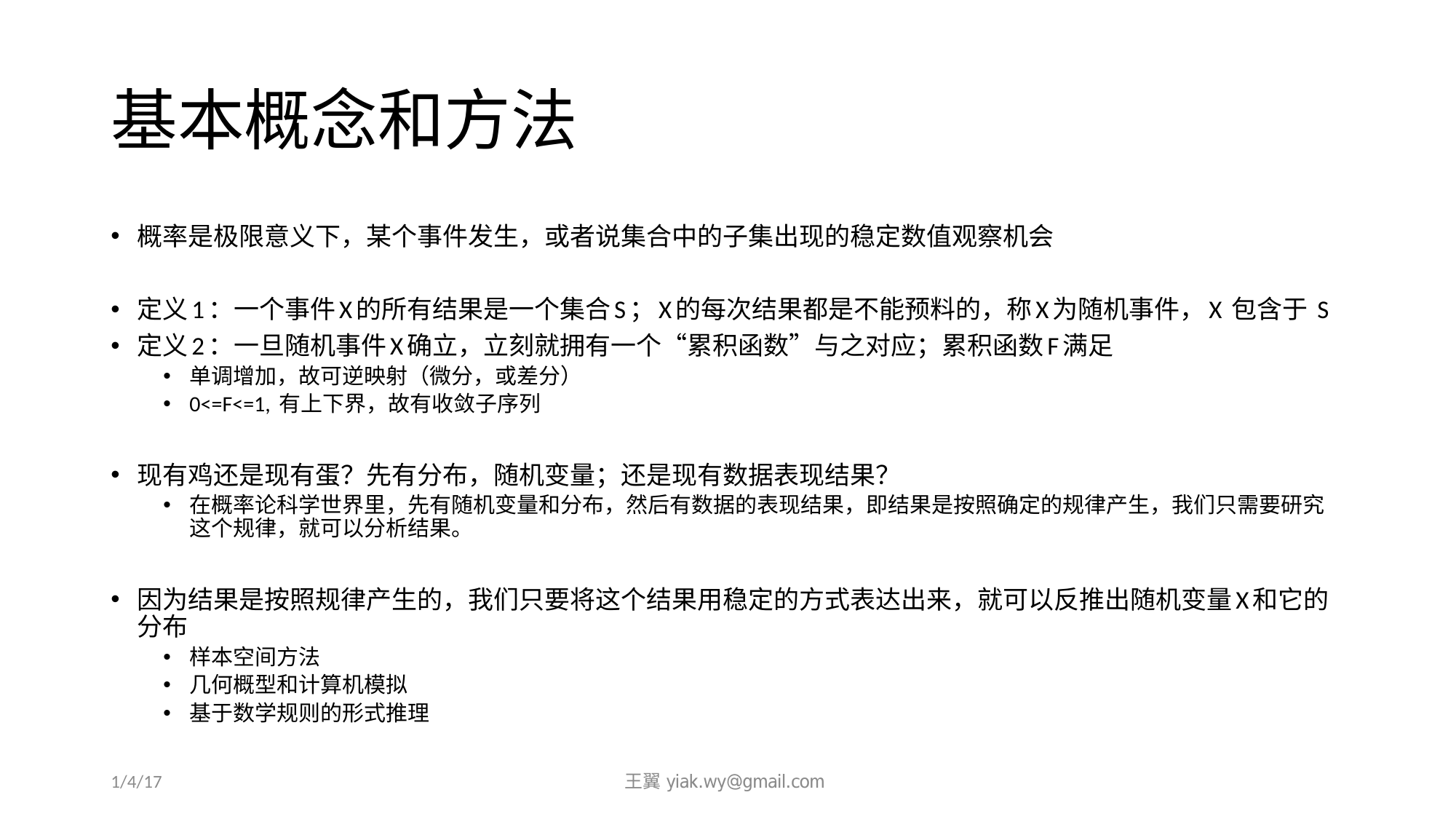

# 基本概念和方法
概率是极限意义下，某个事件发生，或者说集合中的子集出现的稳定数值观察机会

定义1：一个事件X的所有结果是一个集合S；X的每次结果都是不能预料的，称X为随机事件，X 包含于 S
定义2：一旦随机事件X确立，立刻就拥有一个“累积函数”与之对应；累积函数F满足
单调增加，故可逆映射（微分，或差分）
0<=F<=1, 有上下界，故有收敛子序列

现有鸡还是现有蛋？先有分布，随机变量；还是现有数据表现结果？
在概率论科学世界里，先有随机变量和分布，然后有数据的表现结果，即结果是按照确定的规律产生，我们只需要研究这个规律，就可以分析结果。

因为结果是按照规律产生的，我们只要将这个结果用稳定的方式表达出来，就可以反推出随机变量X和它的分布
样本空间方法
几何概型和计算机模拟
基于数学规则的形式推理

1/4/17
王翼 yiak.wy@gmail.com